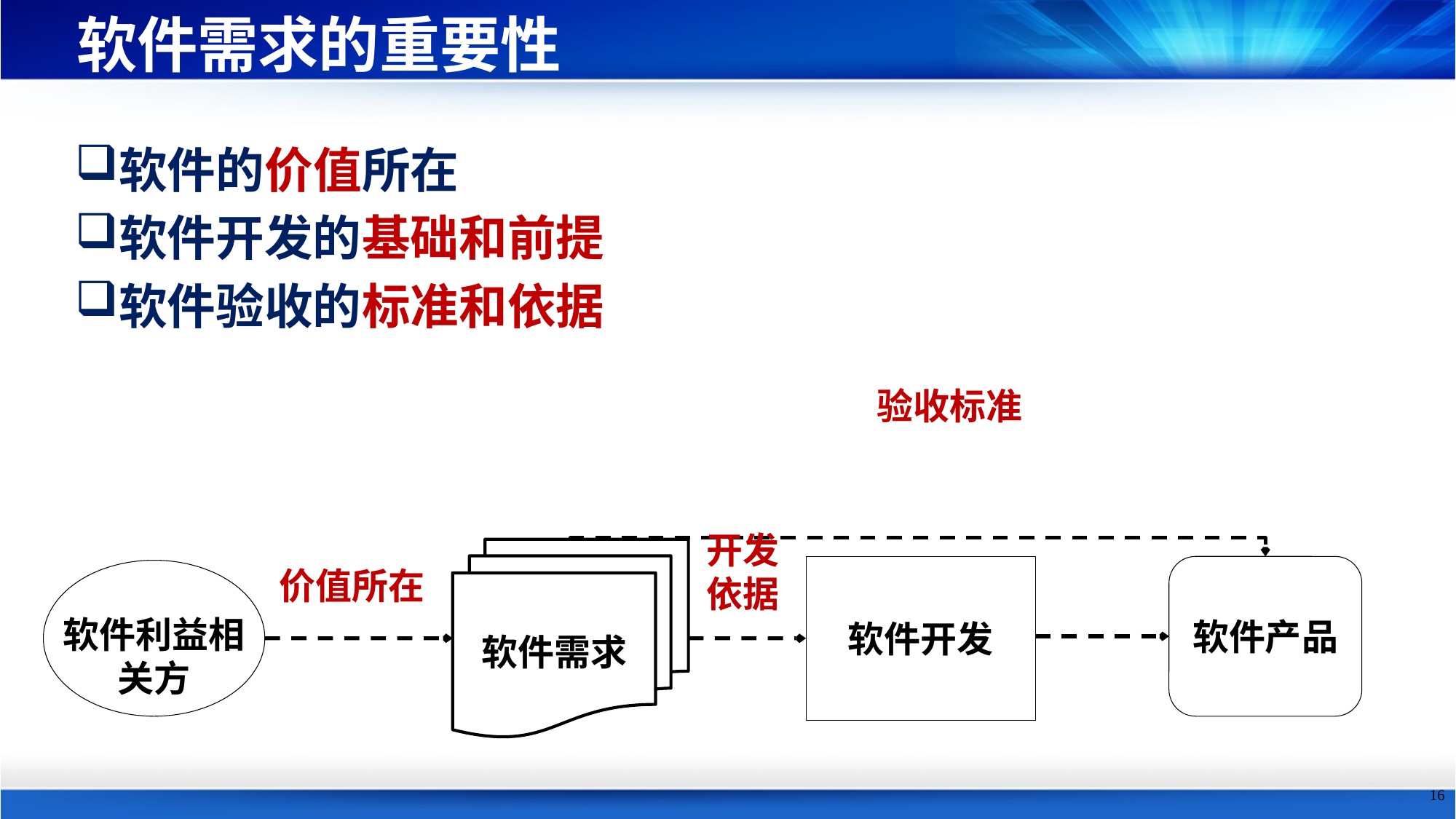

# 软件需求的重要性
软件的价值所在
软件开发的基础和前提
软件验收的标准和依据

验收标准
开发
依据
软件需求
软件开发
软件产品
价值所在

软件利益相关方
16